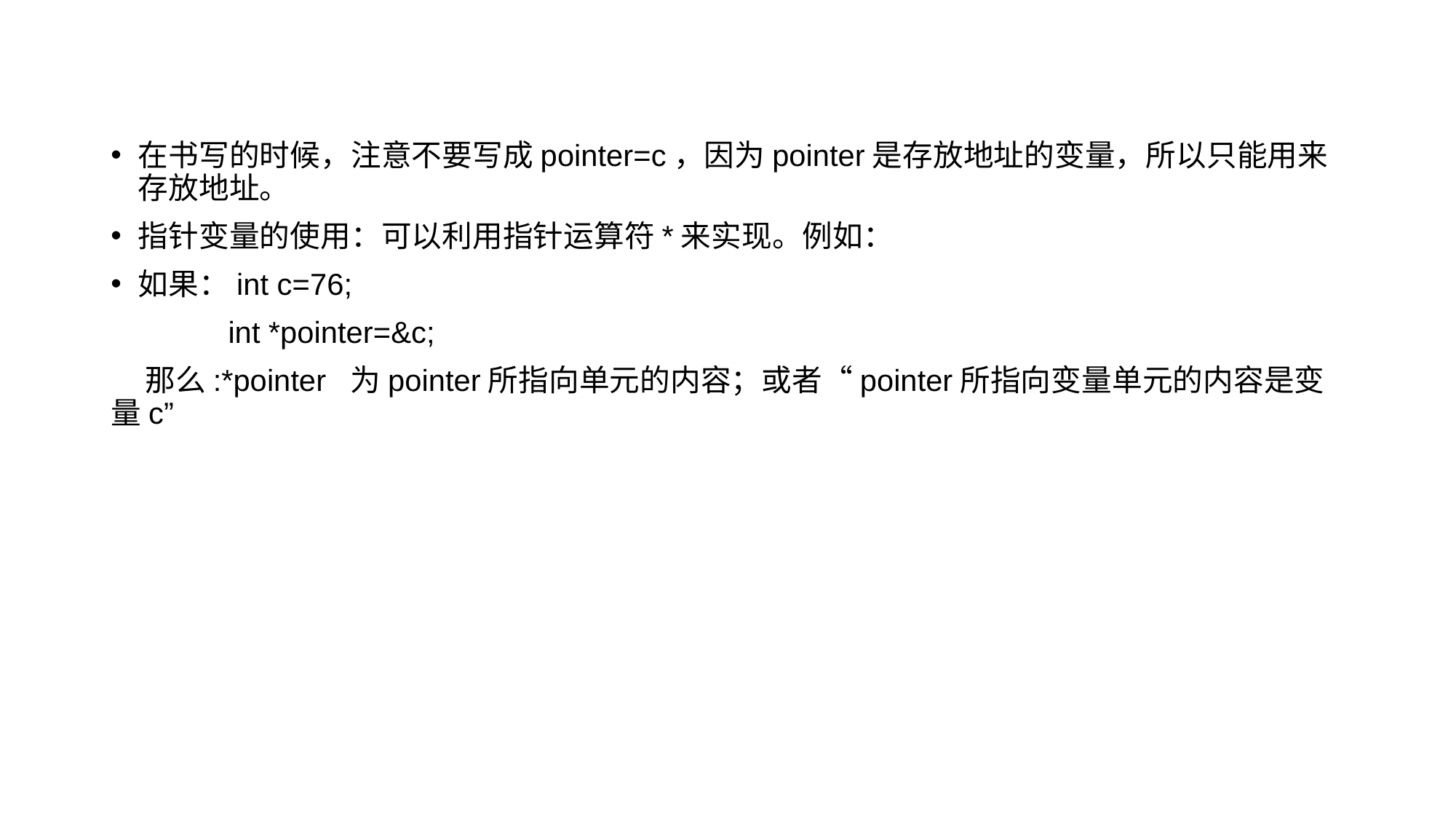

#
在书写的时候，注意不要写成pointer=c，因为pointer是存放地址的变量，所以只能用来存放地址。
指针变量的使用：可以利用指针运算符*来实现。例如：
如果：int c=76;
              int *pointer=&c;
    那么:*pointer  为pointer所指向单元的内容；或者“pointer所指向变量单元的内容是变量c”